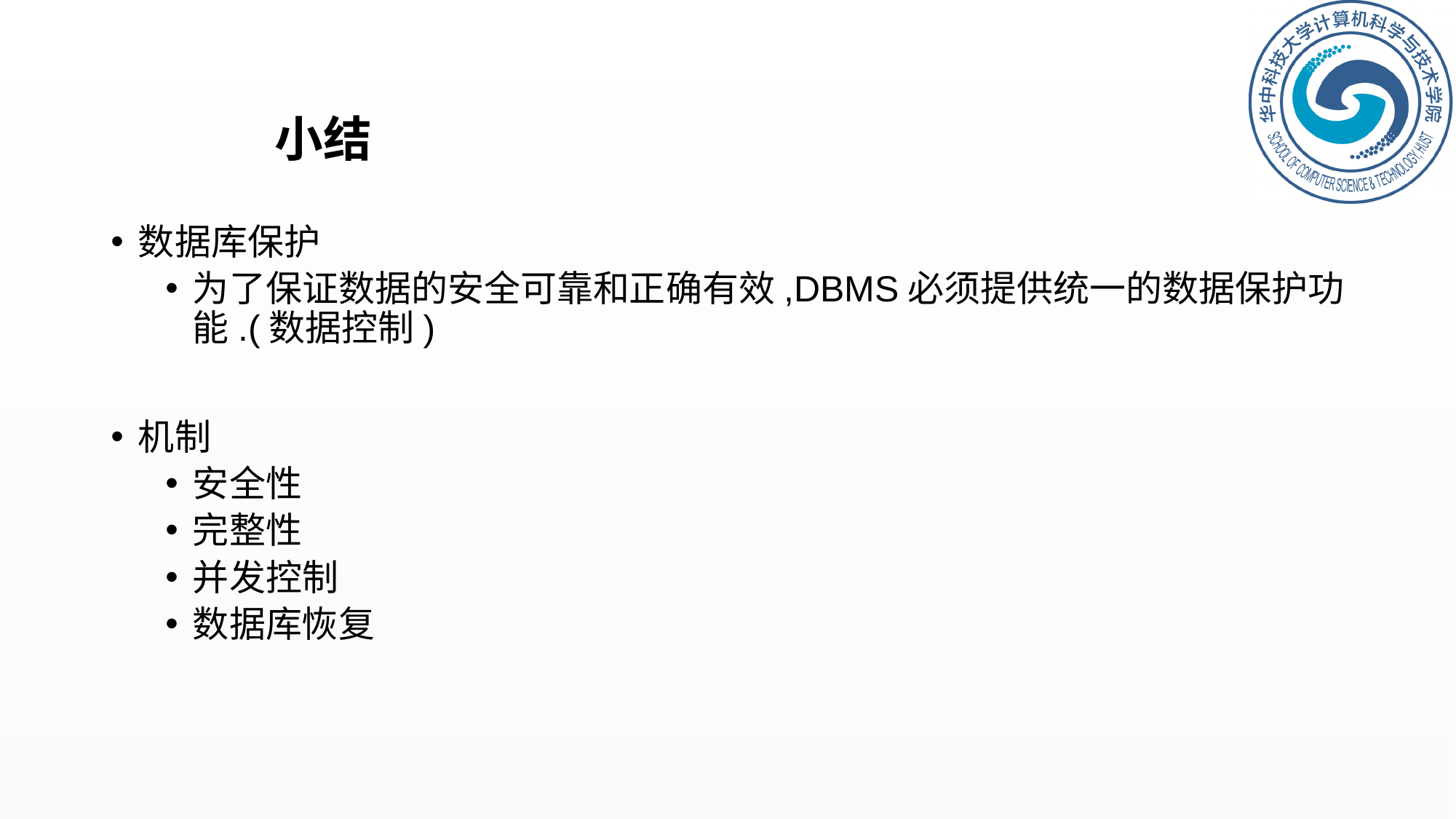

# 小结
数据库保护
为了保证数据的安全可靠和正确有效,DBMS必须提供统一的数据保护功能.(数据控制)

机制
安全性
完整性
并发控制
数据库恢复